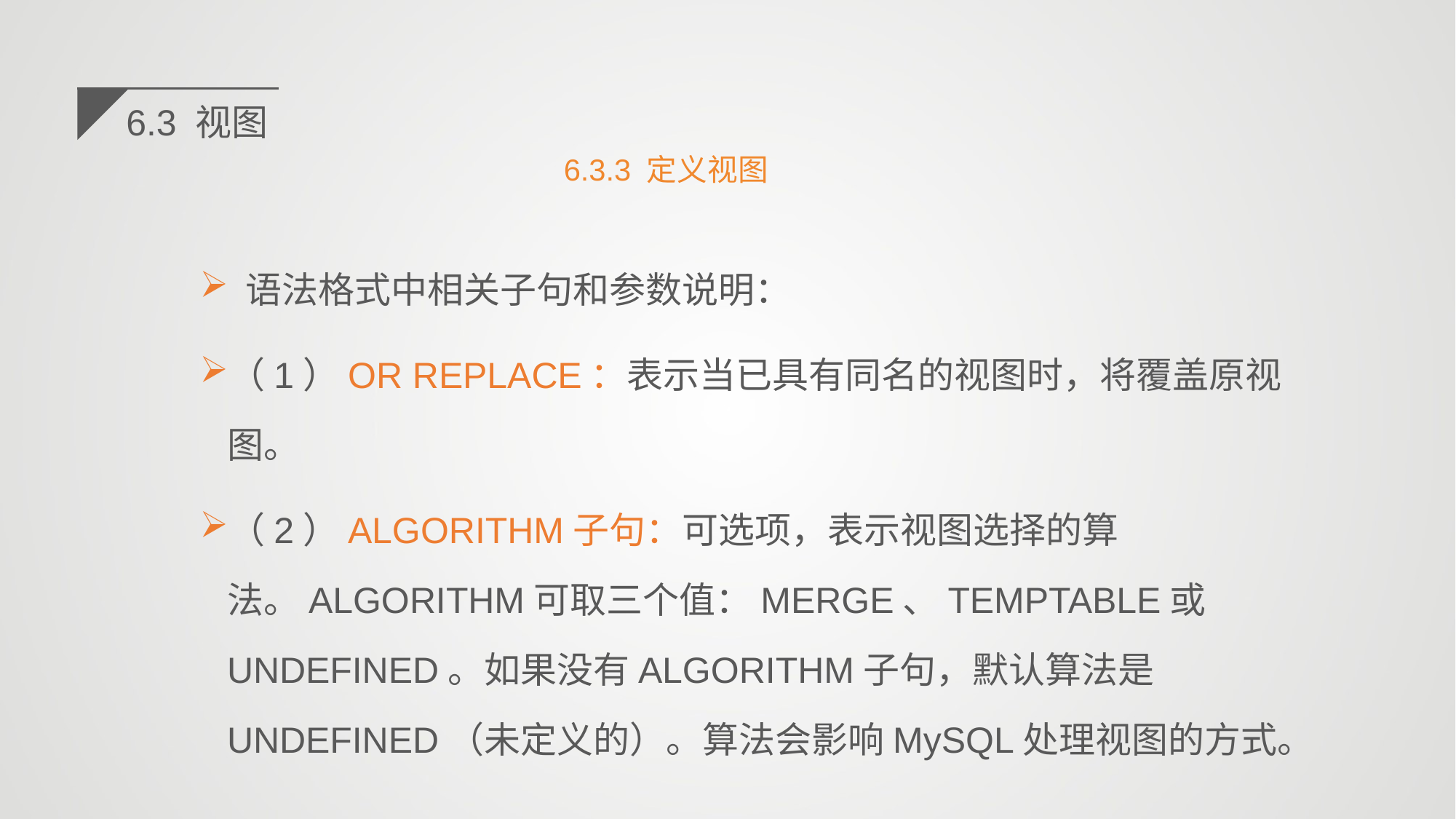

6.3 视图

6.3.3 定义视图
 语法格式中相关子句和参数说明：
（1）OR REPLACE：表示当已具有同名的视图时，将覆盖原视图。
（2）ALGORITHM子句：可选项，表示视图选择的算法。ALGORITHM可取三个值：MERGE、TEMPTABLE或UNDEFINED。如果没有ALGORITHM子句，默认算法是UNDEFINED（未定义的）。算法会影响MySQL处理视图的方式。